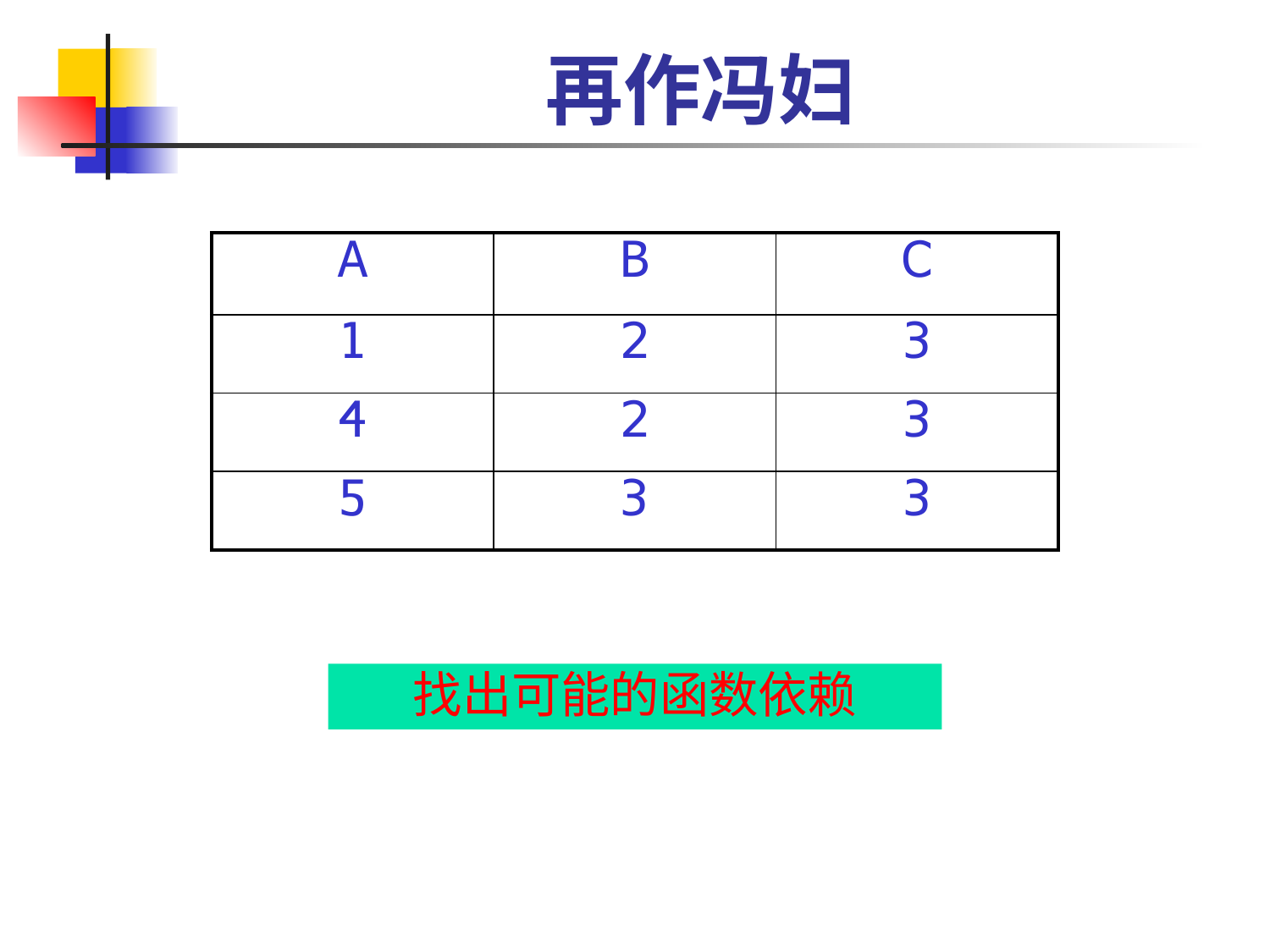

# 再作冯妇
| A | B | C |
| --- | --- | --- |
| 1 | 2 | 3 |
| 4 | 2 | 3 |
| 5 | 3 | 3 |
找出可能的函数依赖